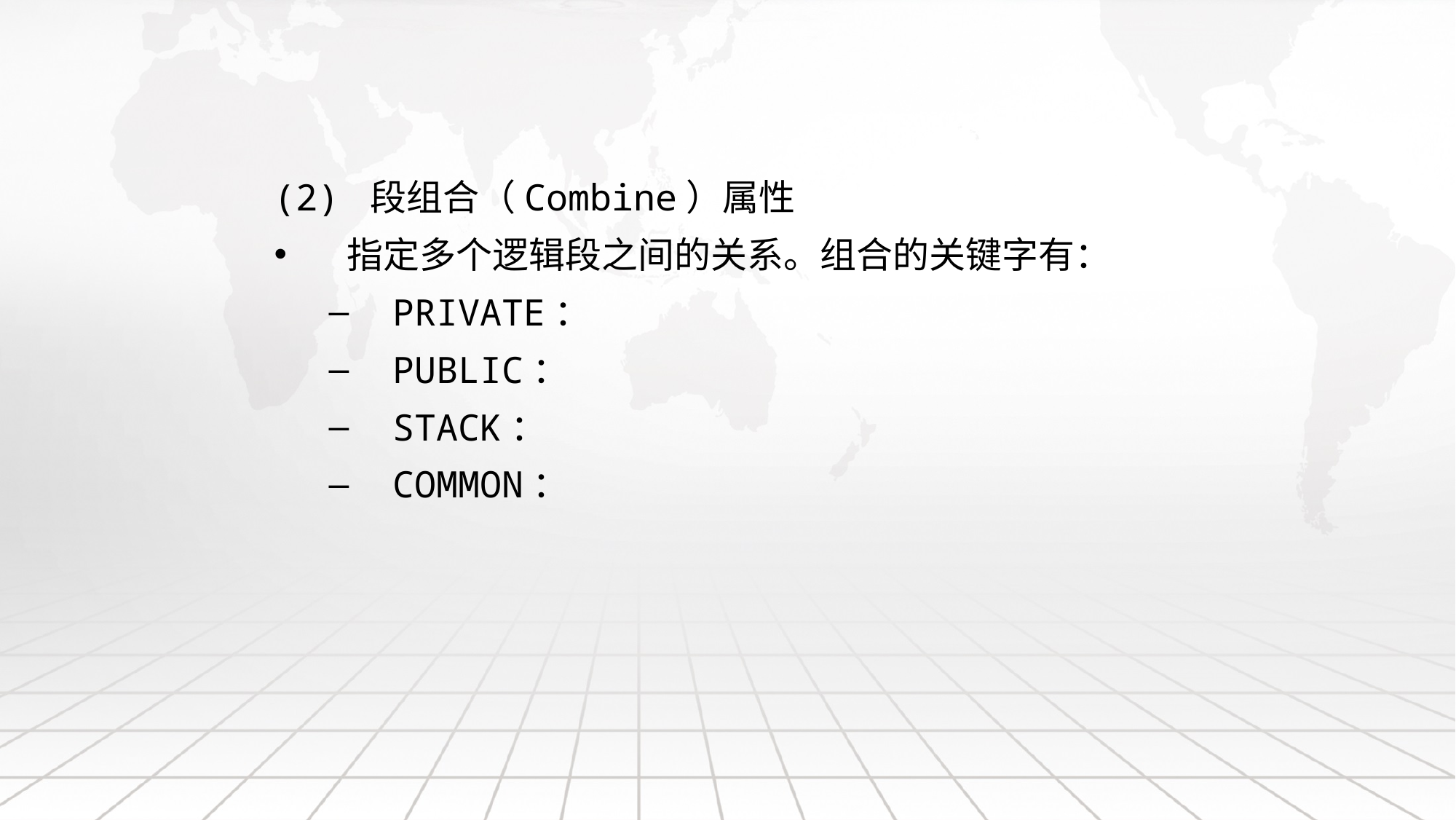

(2) 段组合（Combine）属性
指定多个逻辑段之间的关系。组合的关键字有：
PRIVATE：
PUBLIC：
STACK：
COMMON：